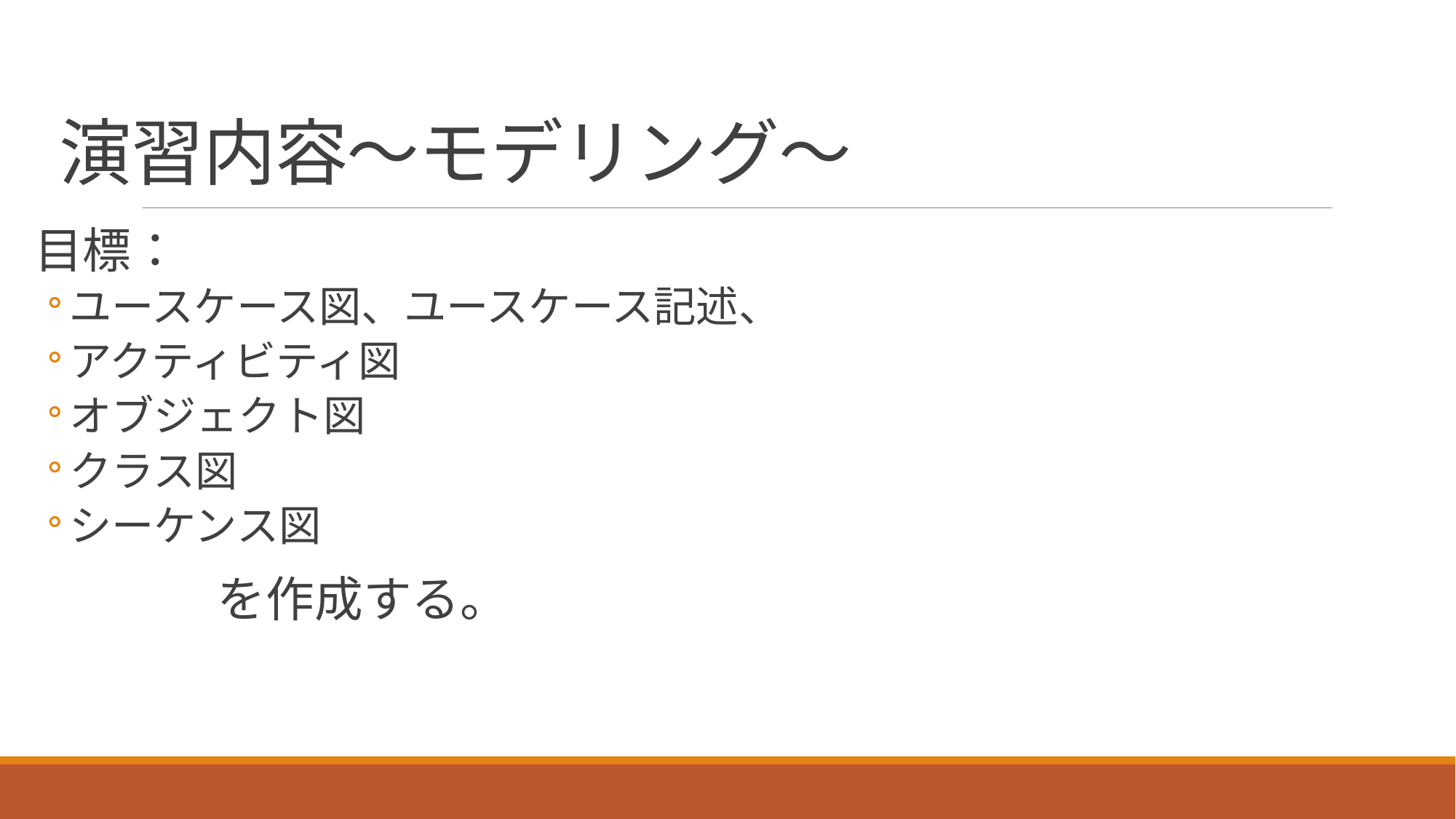

# 演習内容～モデリング～
目標：
ユースケース図、ユースケース記述、
アクティビティ図
オブジェクト図
クラス図
シーケンス図
　　　　を作成する。